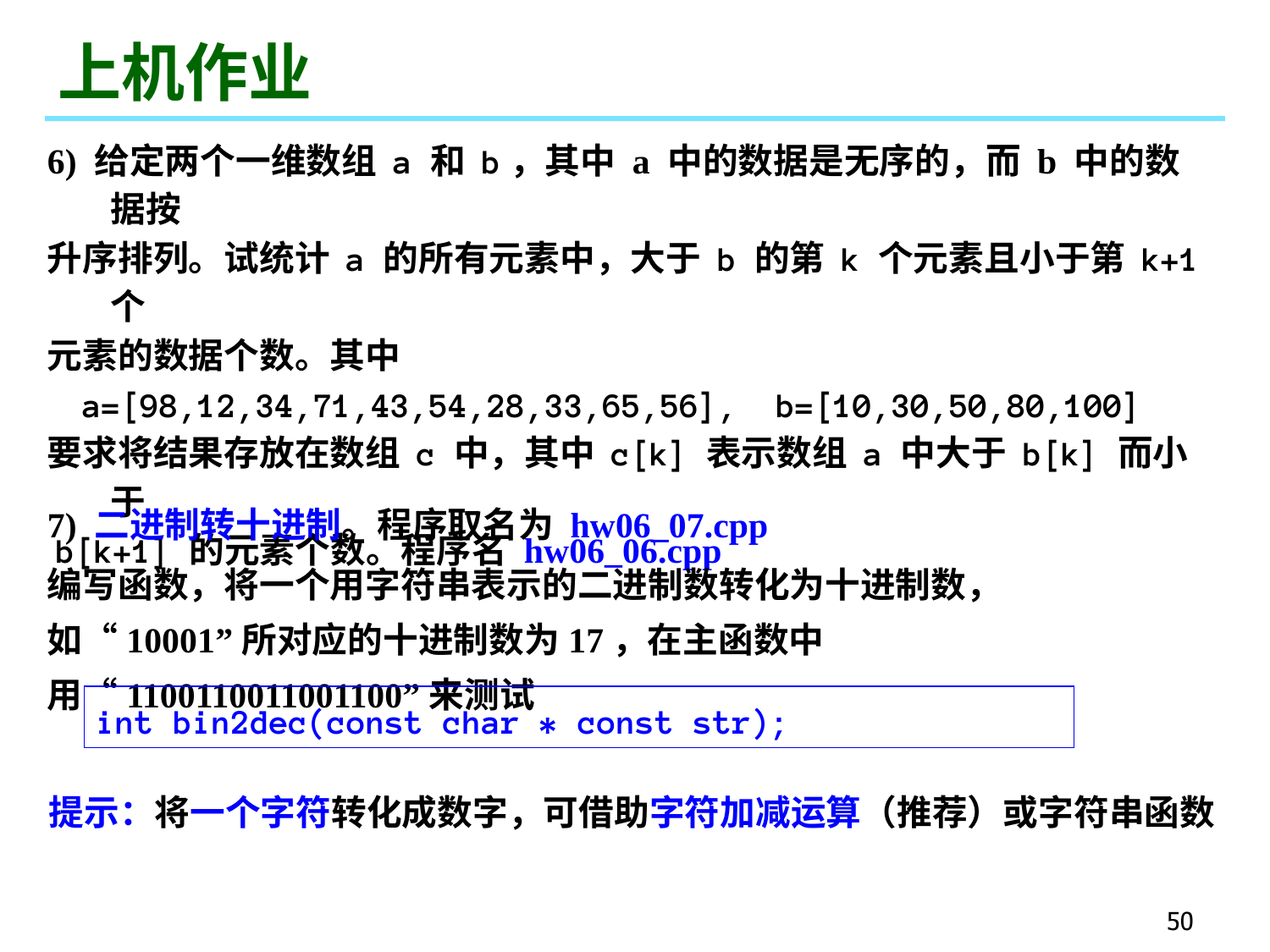

# 上机作业
6) 给定两个一维数组 a 和 b，其中 a 中的数据是无序的，而 b 中的数据按
升序排列。试统计 a 的所有元素中，大于 b 的第 k 个元素且小于第 k+1 个
元素的数据个数。其中
    a=[98,12,34,71,43,54,28,33,65,56],  b=[10,30,50,80,100]
要求将结果存放在数组 c 中，其中 c[k] 表示数组 a 中大于 b[k] 而小于
 b[k+1] 的元素个数。程序名 hw06_06.cpp
7) 二进制转十进制。程序取名为 hw06_07.cpp
编写函数，将一个用字符串表示的二进制数转化为十进制数，如“10001”所对应的十进制数为17，在主函数中用“1100110011001100”来测试
int bin2dec(const char * const str);
提示：将一个字符转化成数字，可借助字符加减运算（推荐）或字符串函数
50